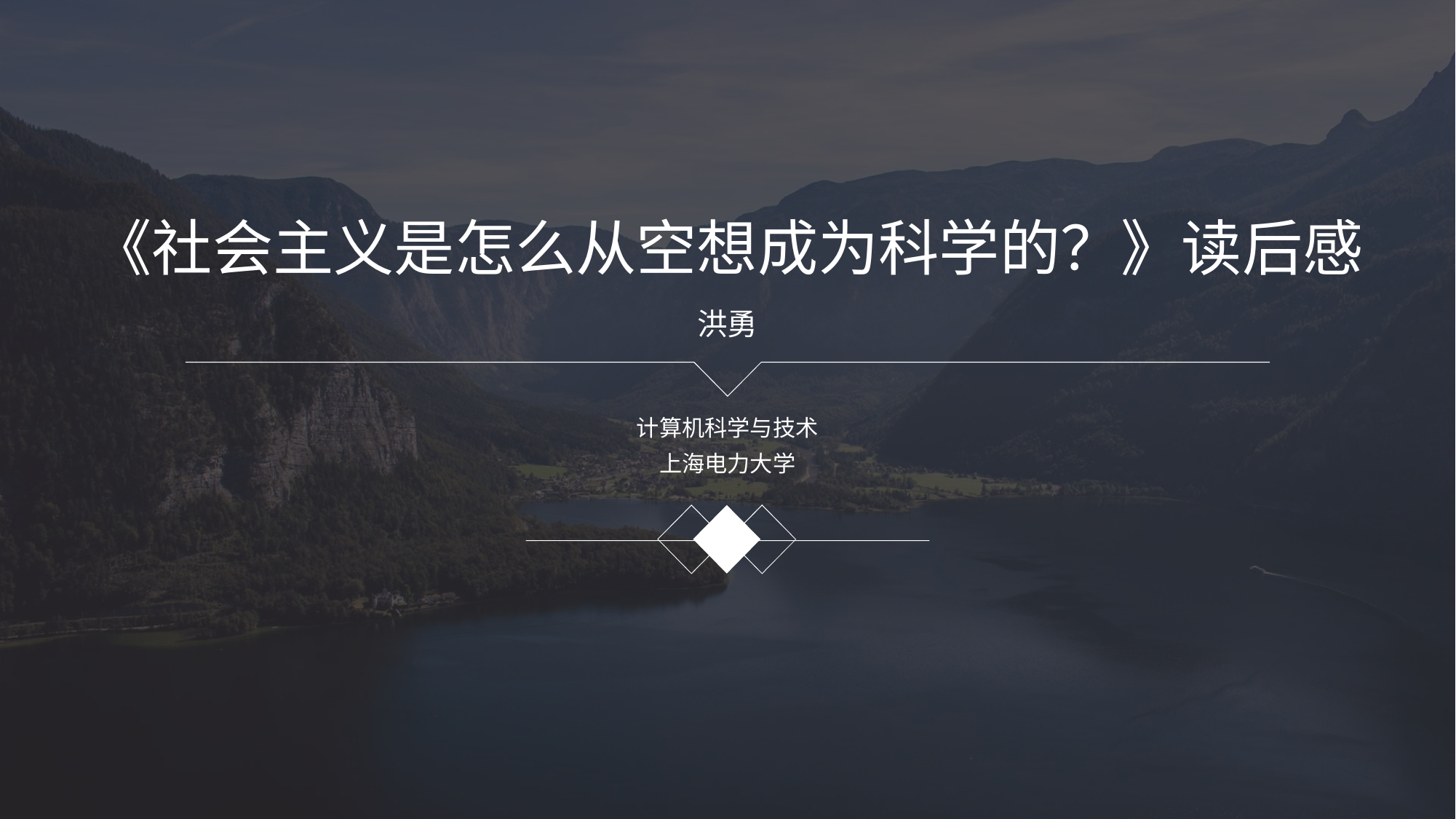

# 《社会主义是怎么从空想成为科学的？》读后感
洪勇
计算机科学与技术
上海电力大学